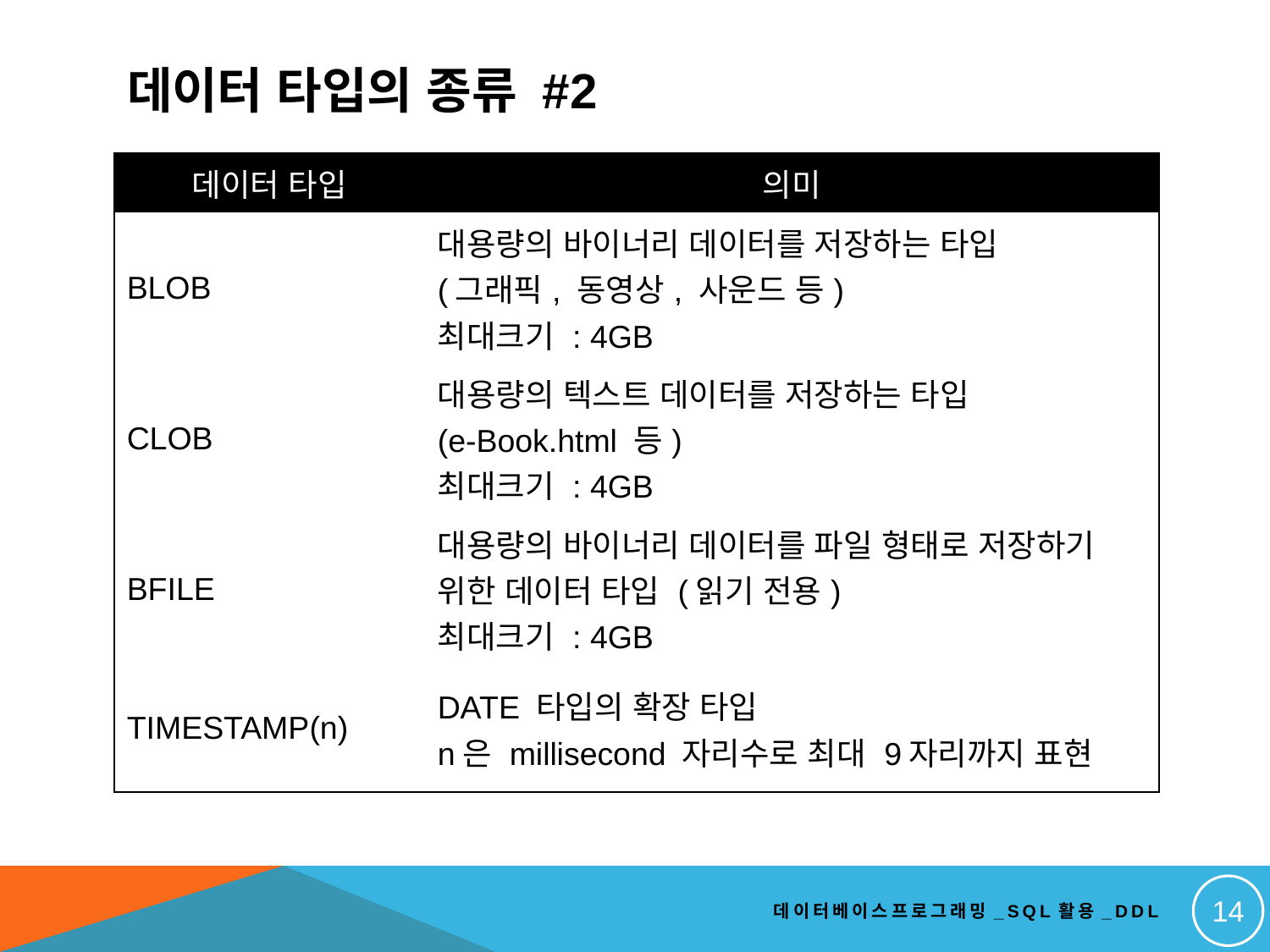

# 데이터 타입의 종류 #2
| 데이터 타입 | 의미 |
| --- | --- |
| BLOB | 대용량의 바이너리 데이터를 저장하는 타입 (그래픽, 동영상, 사운드 등) 최대크기 : 4GB |
| CLOB | 대용량의 텍스트 데이터를 저장하는 타입 (e-Book.html 등) 최대크기 : 4GB |
| BFILE | 대용량의 바이너리 데이터를 파일 형태로 저장하기 위한 데이터 타입 (읽기 전용) 최대크기 : 4GB |
| TIMESTAMP(n) | DATE 타입의 확장 타입 n은 millisecond 자리수로 최대 9자리까지 표현 |
14
데이터베이스프로그래밍_SQL활용_DDL